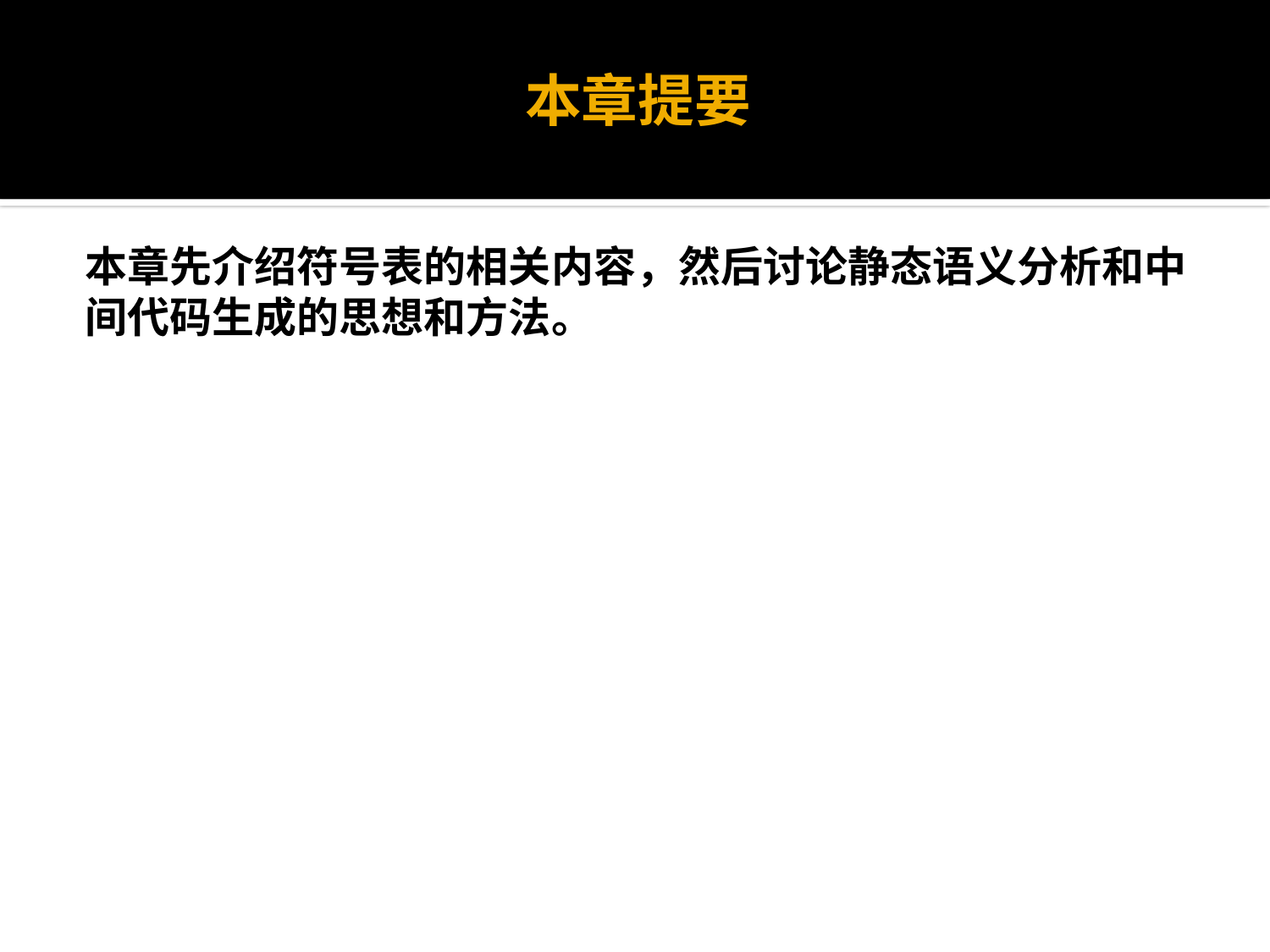

# 本章提要
本章先介绍符号表的相关内容，然后讨论静态语义分析和中间代码生成的思想和方法。